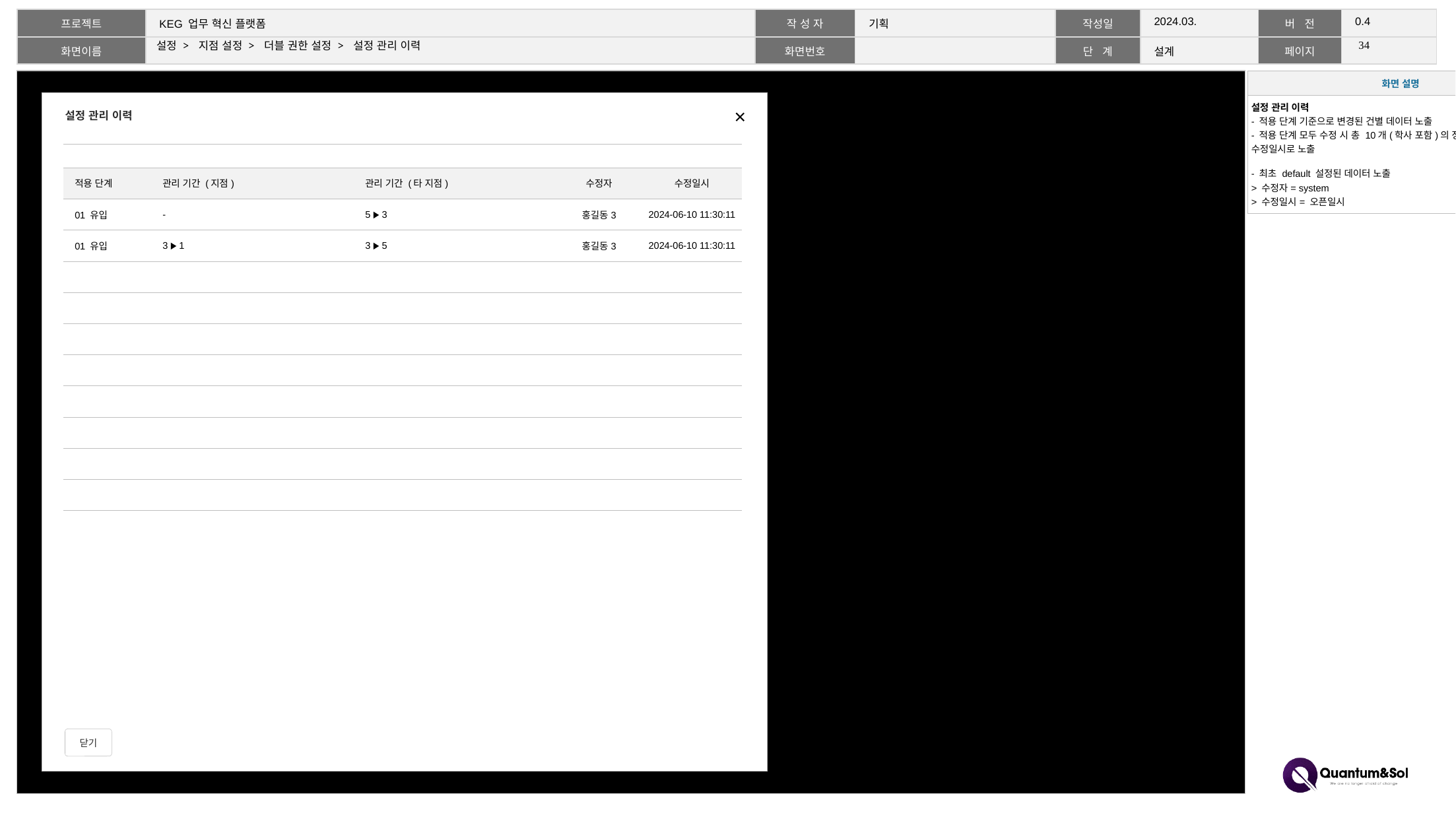

34

# 설정 > 지점 설정 > 더블 권한 설정 > 설정 관리 이력
| 화면 설명 |
| --- |
| 설정 관리 이력 - 적용 단계 기준으로 변경된 건별 데이터 노출 - 적용 단계 모두 수정 시 총 10개(학사 포함)의 정보가 동일 수정자/수정일시로 노출 - 최초 default 설정된 데이터 노출 > 수정자= system > 수정일시= 오픈일시 |
설정 관리 이력
| 적용 단계 | 관리 기간 (지점) | 관리 기간 (타 지점) | 수정자 | 수정일시 |
| --- | --- | --- | --- | --- |
| 01 유입 | - | 5 ▶ 3 | 홍길동3 | 2024-06-10 11:30:11 |
| 01 유입 | 3 ▶ 1 | 3 ▶ 5 | 홍길동3 | 2024-06-10 11:30:11 |
|  |  |  |  |  |
|  |  |  |  |  |
|  |  |  |  |  |
|  |  |  |  |  |
|  |  |  |  |  |
|  |  |  |  |  |
|  |  |  |  |  |
|  |  |  |  |  |
닫기